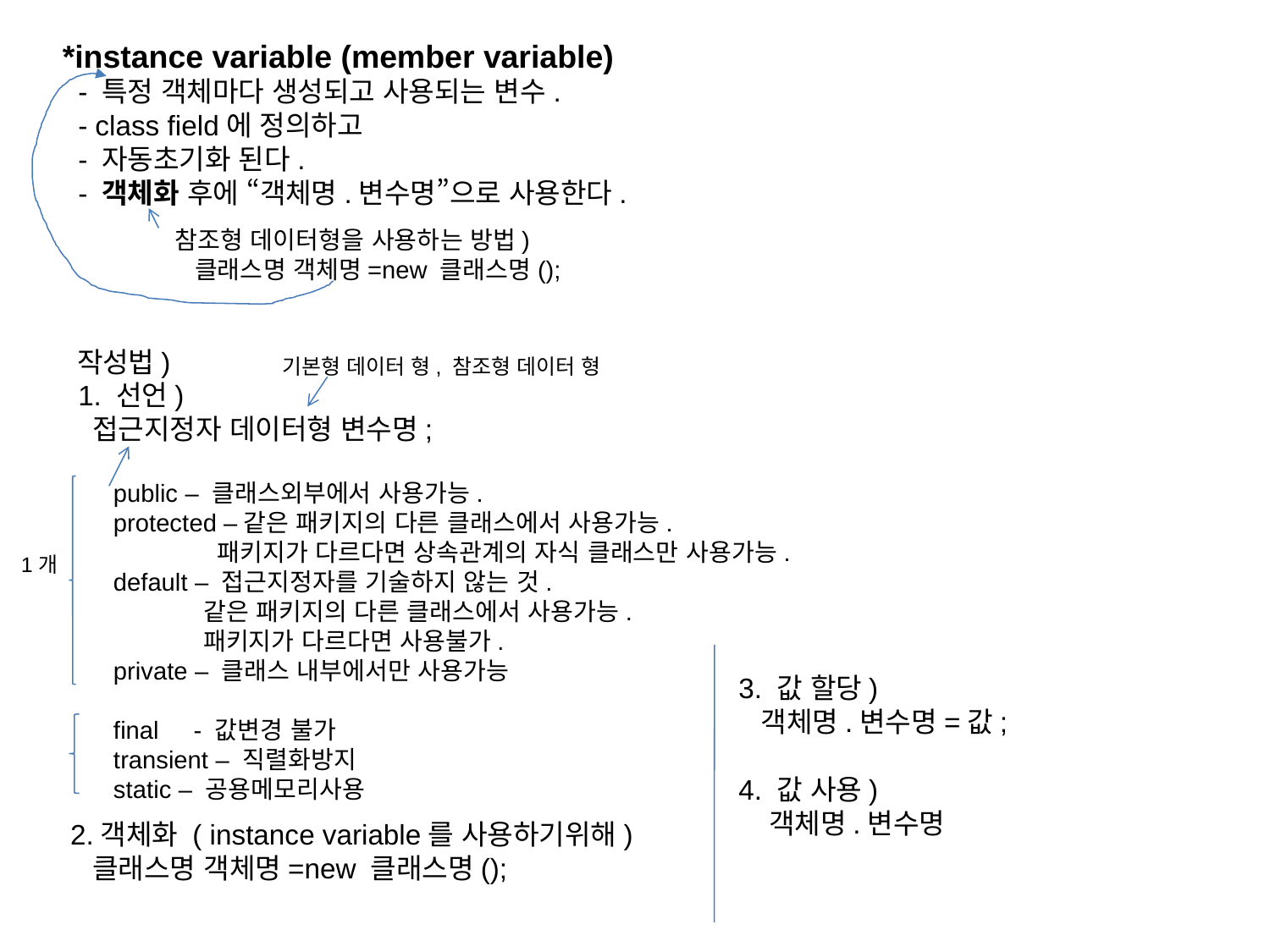

*instance variable (member variable)
  - 특정 객체마다 생성되고 사용되는 변수.
  - class field에 정의하고
  - 자동초기화 된다.
  - 객체화 후에 “객체명.변수명”으로 사용한다.

 작성법)
  1. 선언)
   접근지정자 데이터형 변수명;

 2.객체화 ( instance variable를 사용하기위해)
   클래스명 객체명=new 클래스명();

참조형 데이터형을 사용하는 방법)
  클래스명 객체명=new 클래스명();
기본형 데이터 형, 참조형 데이터 형
 public – 클래스외부에서 사용가능.
 protected –같은 패키지의 다른 클래스에서 사용가능.
               패키지가 다르다면 상속관계의 자식 클래스만 사용가능.
 default – 접근지정자를 기술하지 않는 것.
             같은 패키지의 다른 클래스에서 사용가능.
             패키지가 다르다면 사용불가.
 private – 클래스 내부에서만 사용가능

 final     - 값변경 불가
 transient – 직렬화방지
 static – 공용메모리사용

1개
3. 값 할당)
  객체명.변수명=값;

4. 값 사용)
   객체명.변수명